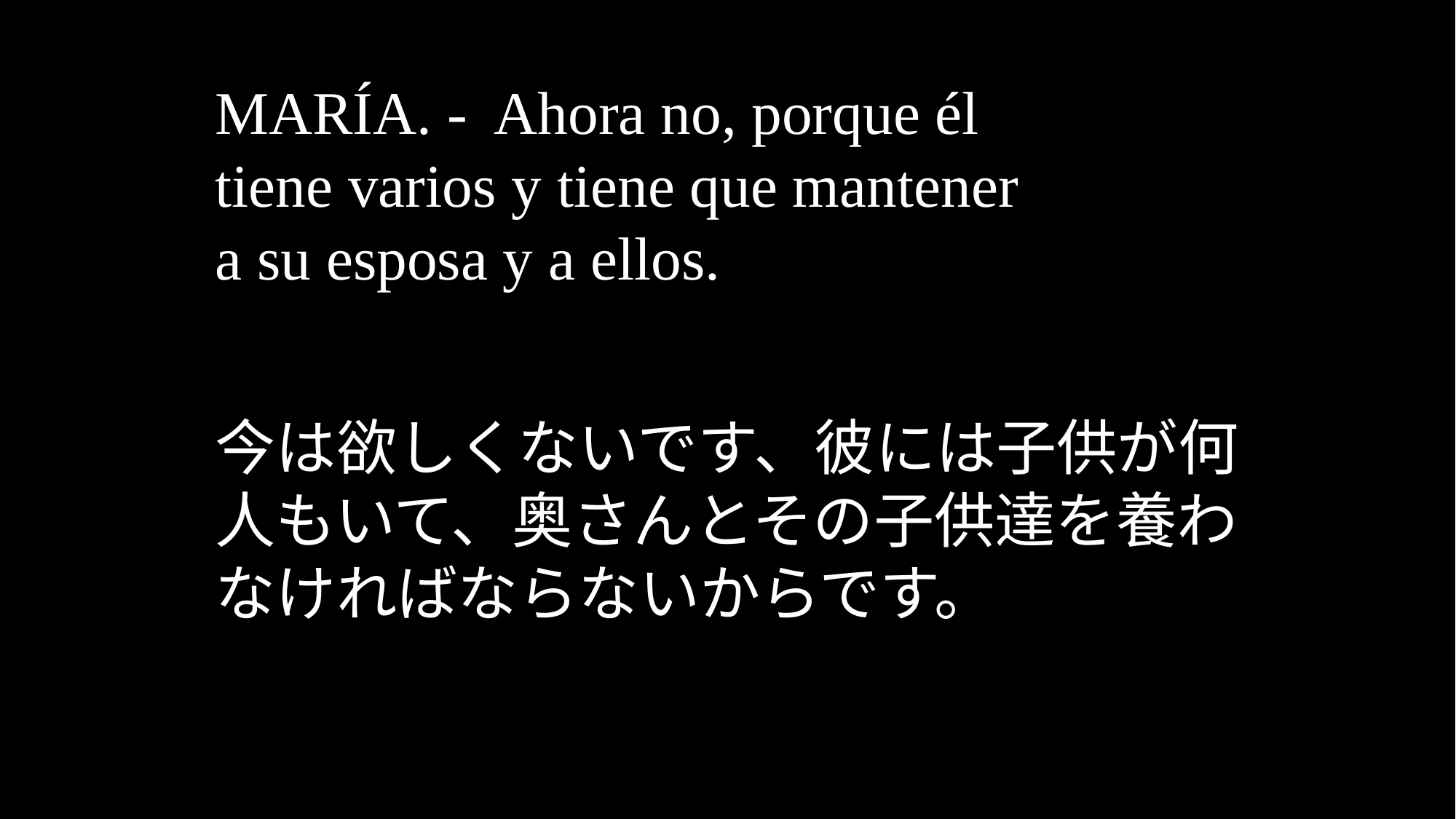

MARÍA. -  Ahora no, porque él tiene varios y tiene que mantener a su esposa y a ellos.

今は欲しくないです、彼には子供が何人もいて、奥さんとその子供達を養わなければならないからです。